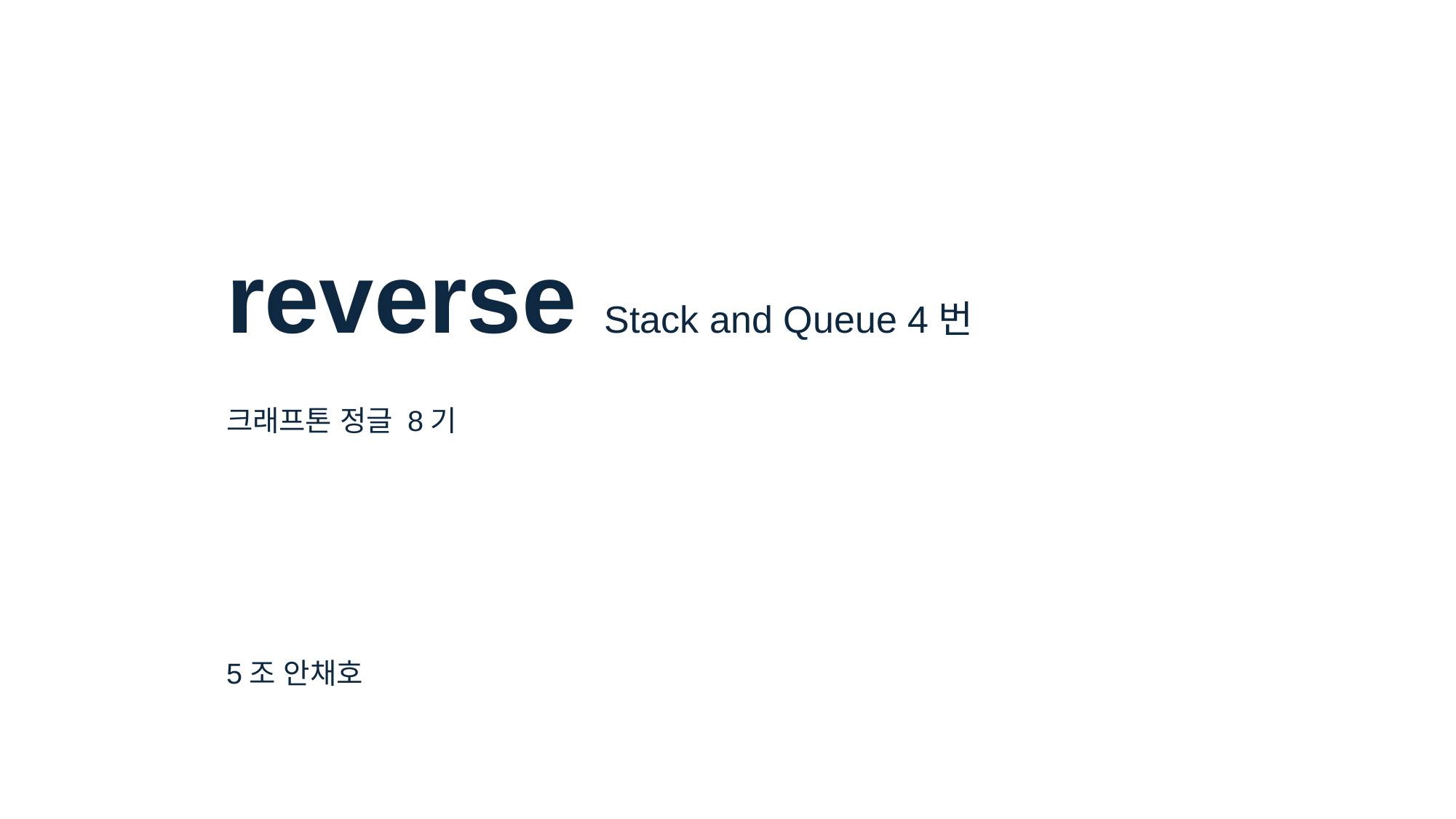

reverse Stack and Queue 4번
크래프톤 정글 8기
5조 안채호